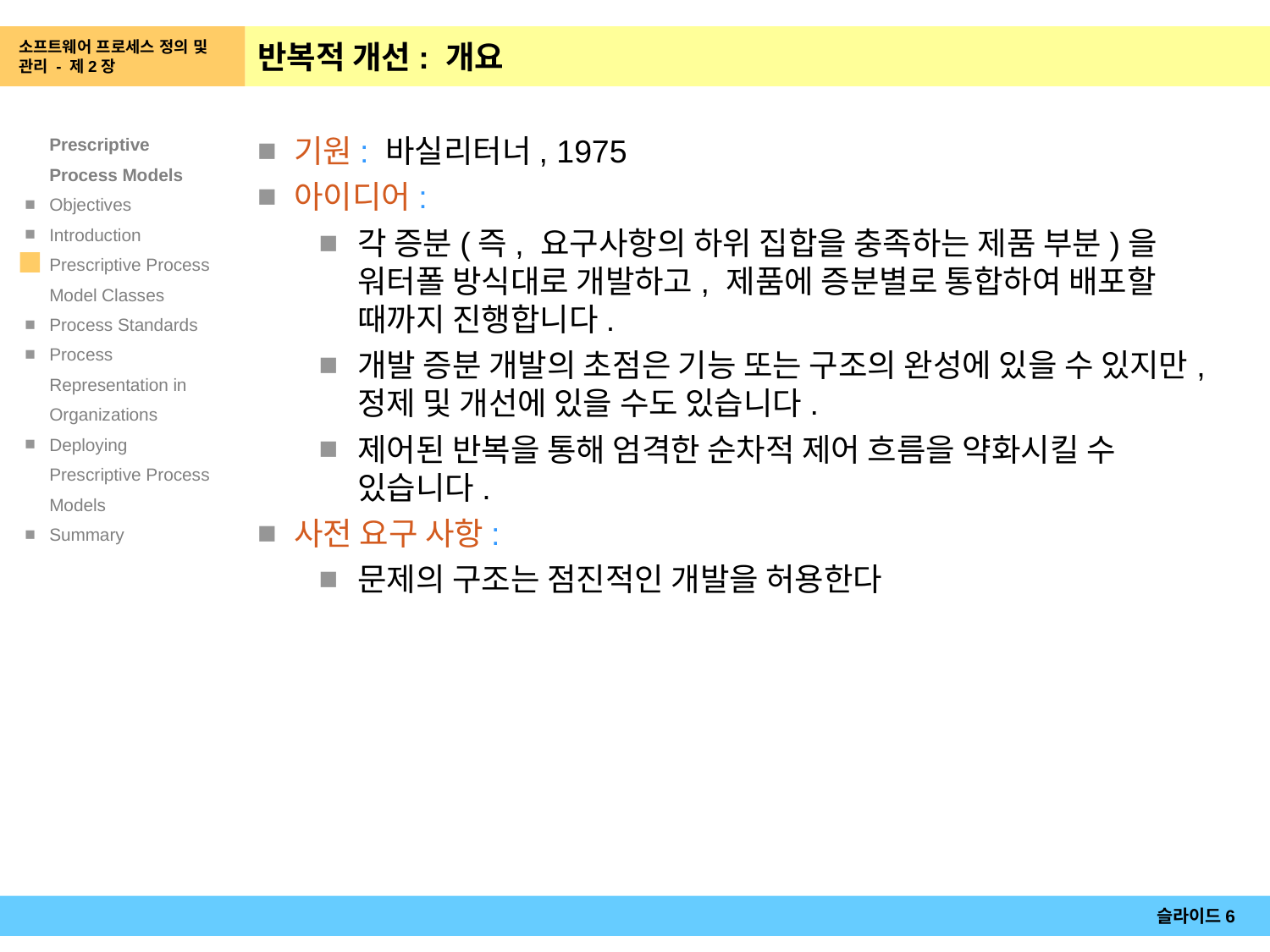

소프트웨어 프로세스 정의 및 관리 - 제2장
# 반복적 개선: 개요
기원: 바실리터너, 1975
아이디어:
각 증분(즉, 요구사항의 하위 집합을 충족하는 제품 부분)을 워터폴 방식대로 개발하고, 제품에 증분별로 통합하여 배포할 때까지 진행합니다.
개발 증분 개발의 초점은 기능 또는 구조의 완성에 있을 수 있지만, 정제 및 개선에 있을 수도 있습니다.
제어된 반복을 통해 엄격한 순차적 제어 흐름을 약화시킬 수 있습니다.
사전 요구 사항:
문제의 구조는 점진적인 개발을 허용한다

슬라이드6